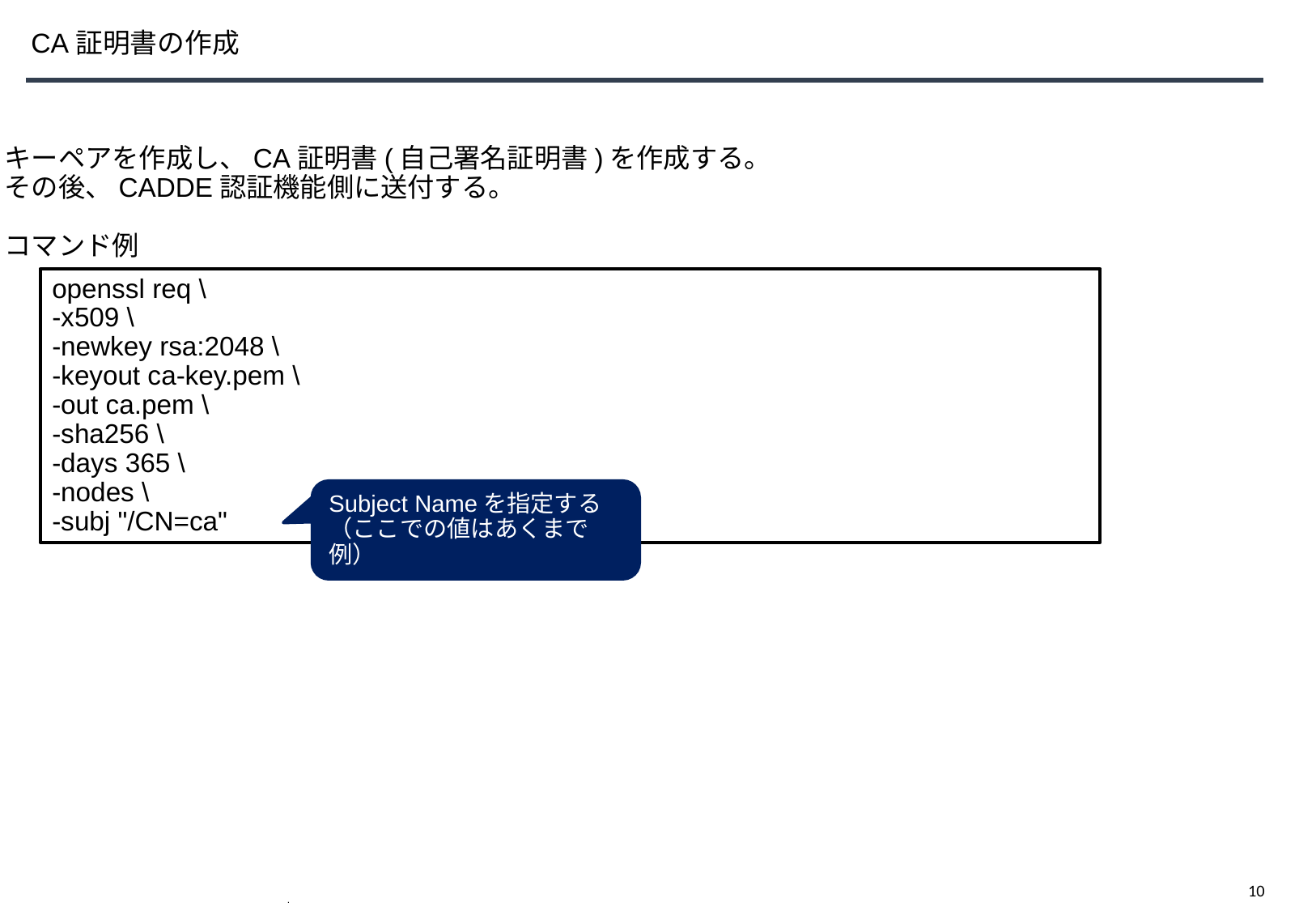

# CA証明書の作成
キーペアを作成し、CA証明書(自己署名証明書)を作成する。
その後、CADDE認証機能側に送付する。

コマンド例
openssl req \
-x509 \
-newkey rsa:2048 \
-keyout ca-key.pem \
-out ca.pem \
-sha256 \
-days 365 \
-nodes \
-subj "/CN=ca"
Subject Nameを指定する
（ここでの値はあくまで例）